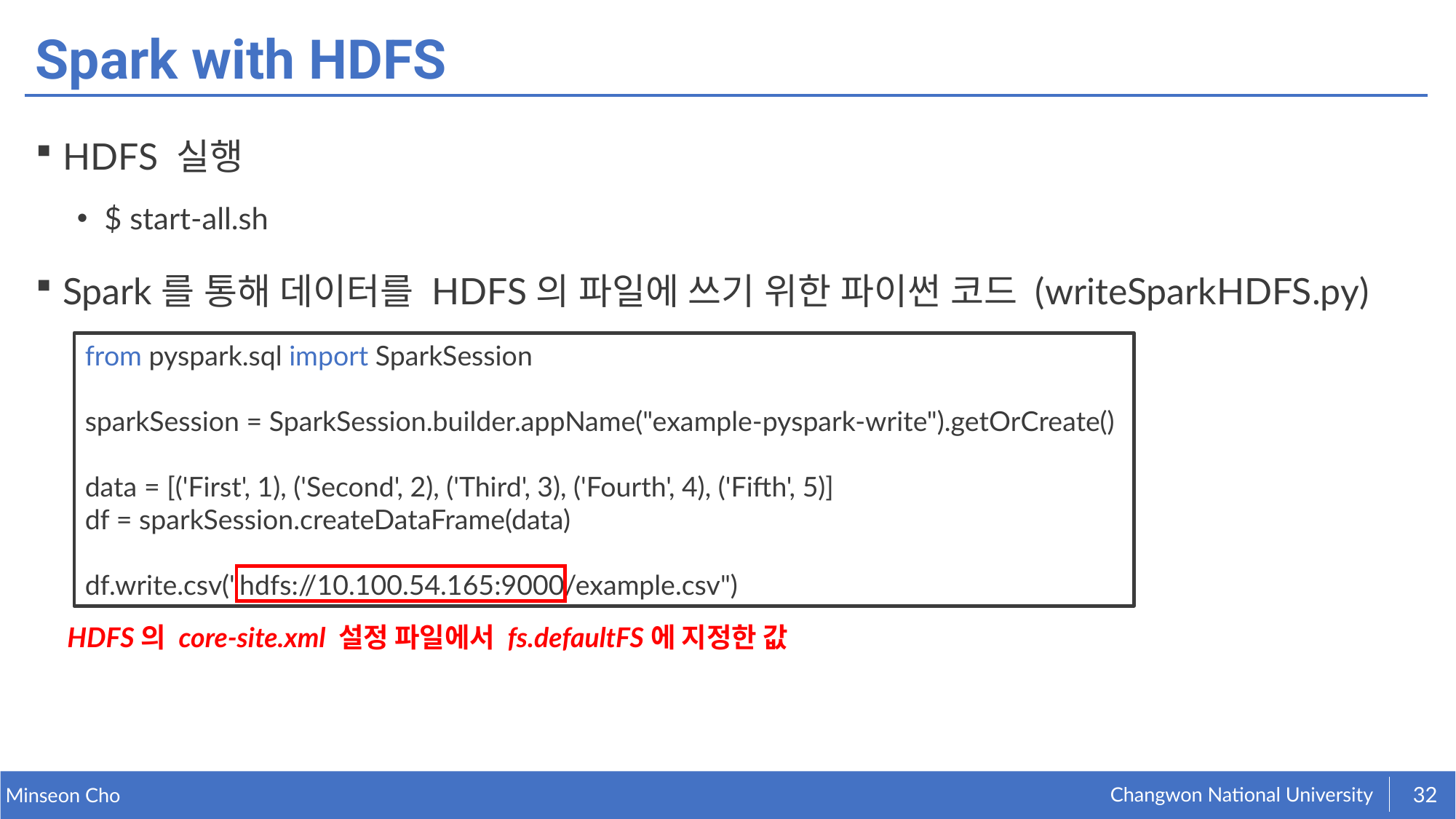

# Spark with HDFS
HDFS 실행
$ start-all.sh
Spark를 통해 데이터를 HDFS의 파일에 쓰기 위한 파이썬 코드 (writeSparkHDFS.py)
from pyspark.sql import SparkSession

sparkSession = SparkSession.builder.appName("example-pyspark-write").getOrCreate()

data = [('First', 1), ('Second', 2), ('Third', 3), ('Fourth', 4), ('Fifth', 5)]
df = sparkSession.createDataFrame(data)

df.write.csv("hdfs://10.100.54.165:9000/example.csv")

HDFS의 core-site.xml 설정 파일에서 fs.defaultFS에 지정한 값
32